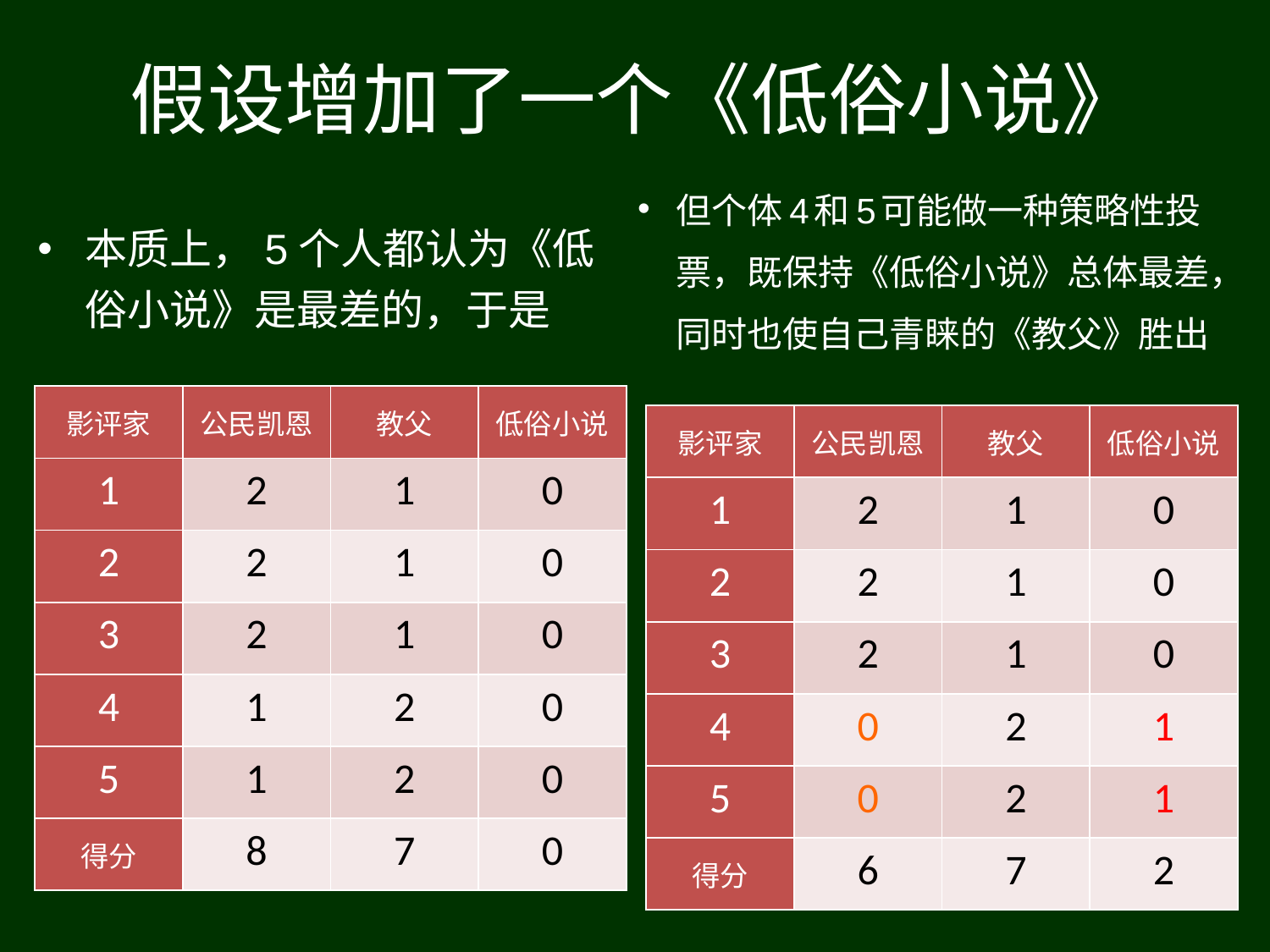

# 假设增加了一个《低俗小说》
但个体4和5可能做一种策略性投票，既保持《低俗小说》总体最差，同时也使自己青睐的《教父》胜出
本质上，5个人都认为《低俗小说》是最差的，于是
| 影评家 | 公民凯恩 | 教父 | 低俗小说 |
| --- | --- | --- | --- |
| 1 | 2 | 1 | 0 |
| 2 | 2 | 1 | 0 |
| 3 | 2 | 1 | 0 |
| 4 | 1 | 2 | 0 |
| 5 | 1 | 2 | 0 |
| 得分 | 8 | 7 | 0 |
| 影评家 | 公民凯恩 | 教父 | 低俗小说 |
| --- | --- | --- | --- |
| 1 | 2 | 1 | 0 |
| 2 | 2 | 1 | 0 |
| 3 | 2 | 1 | 0 |
| 4 | 0 | 2 | 1 |
| 5 | 0 | 2 | 1 |
| 得分 | 6 | 7 | 2 |